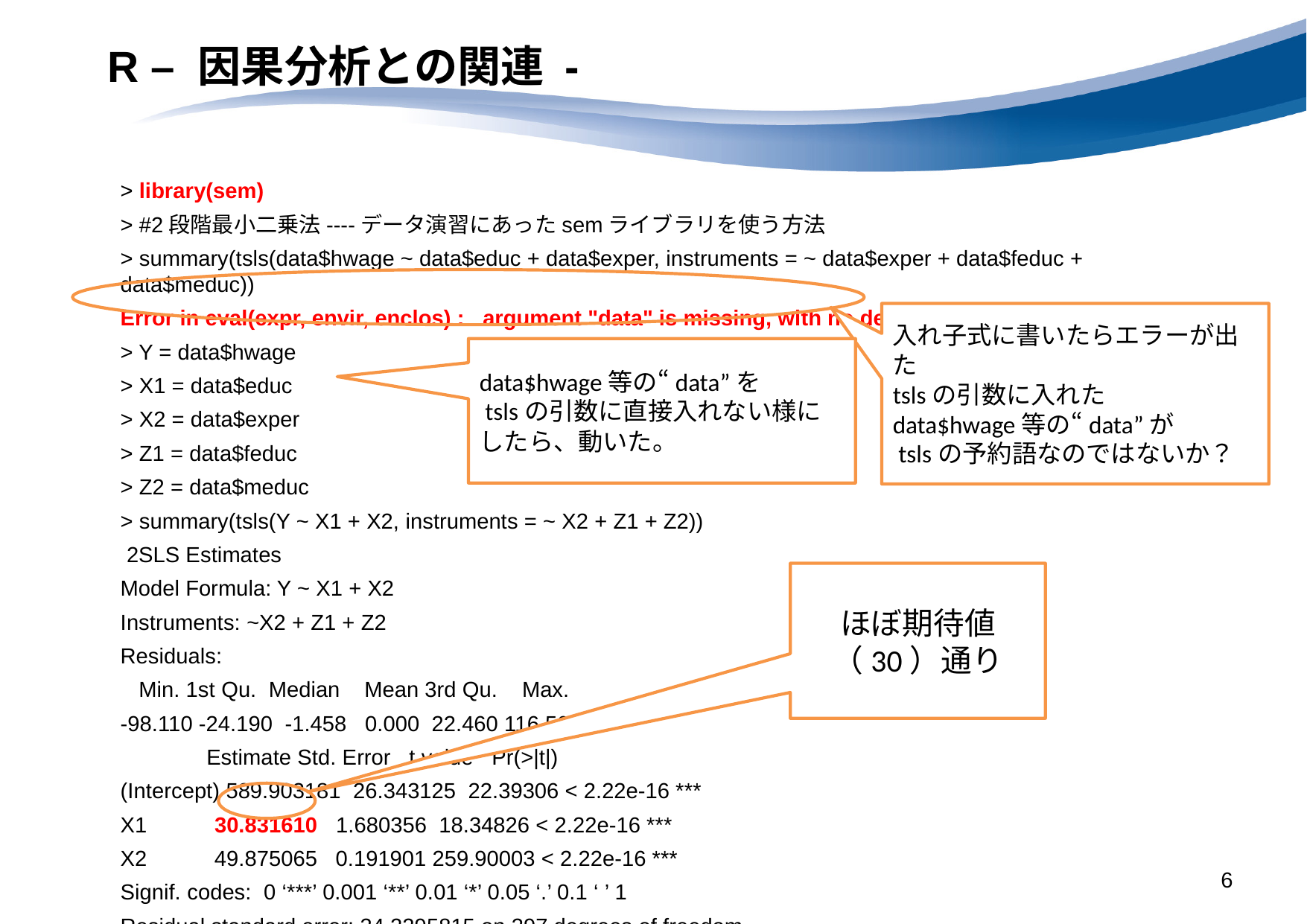

# R – 因果分析との関連 -
> library(sem)
> #2段階最小二乗法----データ演習にあったsemライブラリを使う方法
> summary(tsls(data$hwage ~ data$educ + data$exper, instruments = ~ data$exper + data$feduc + data$meduc))
Error in eval(expr, envir, enclos) :   argument "data" is missing, with no default
> Y = data$hwage
> X1 = data$educ
> X2 = data$exper
> Z1 = data$feduc
> Z2 = data$meduc
> summary(tsls(Y ~ X1 + X2, instruments = ~ X2 + Z1 + Z2))
 2SLS Estimates
Model Formula: Y ~ X1 + X2
Instruments: ~X2 + Z1 + Z2
Residuals:
   Min. 1st Qu.  Median    Mean 3rd Qu.    Max.
-98.110 -24.190  -1.458   0.000  22.460 116.500
              Estimate Std. Error   t value   Pr(>|t|)
(Intercept) 589.903181  26.343125  22.39306 < 2.22e-16 ***
X1           30.831610   1.680356  18.34826 < 2.22e-16 ***
X2           49.875065   0.191901 259.90003 < 2.22e-16 ***
Signif. codes:  0 ‘***’ 0.001 ‘**’ 0.01 ‘*’ 0.05 ‘.’ 0.1 ‘ ’ 1
Residual standard error: 34.2295815 on 397 degrees of freedom

入れ子式に書いたらエラーが出た
tslsの引数に入れた
data$hwage等の“data”が
 tslsの予約語なのではないか？
data$hwage等の“data”を
 tslsの引数に直接入れない様にしたら、動いた。
-
ほぼ期待値（30）通り

6